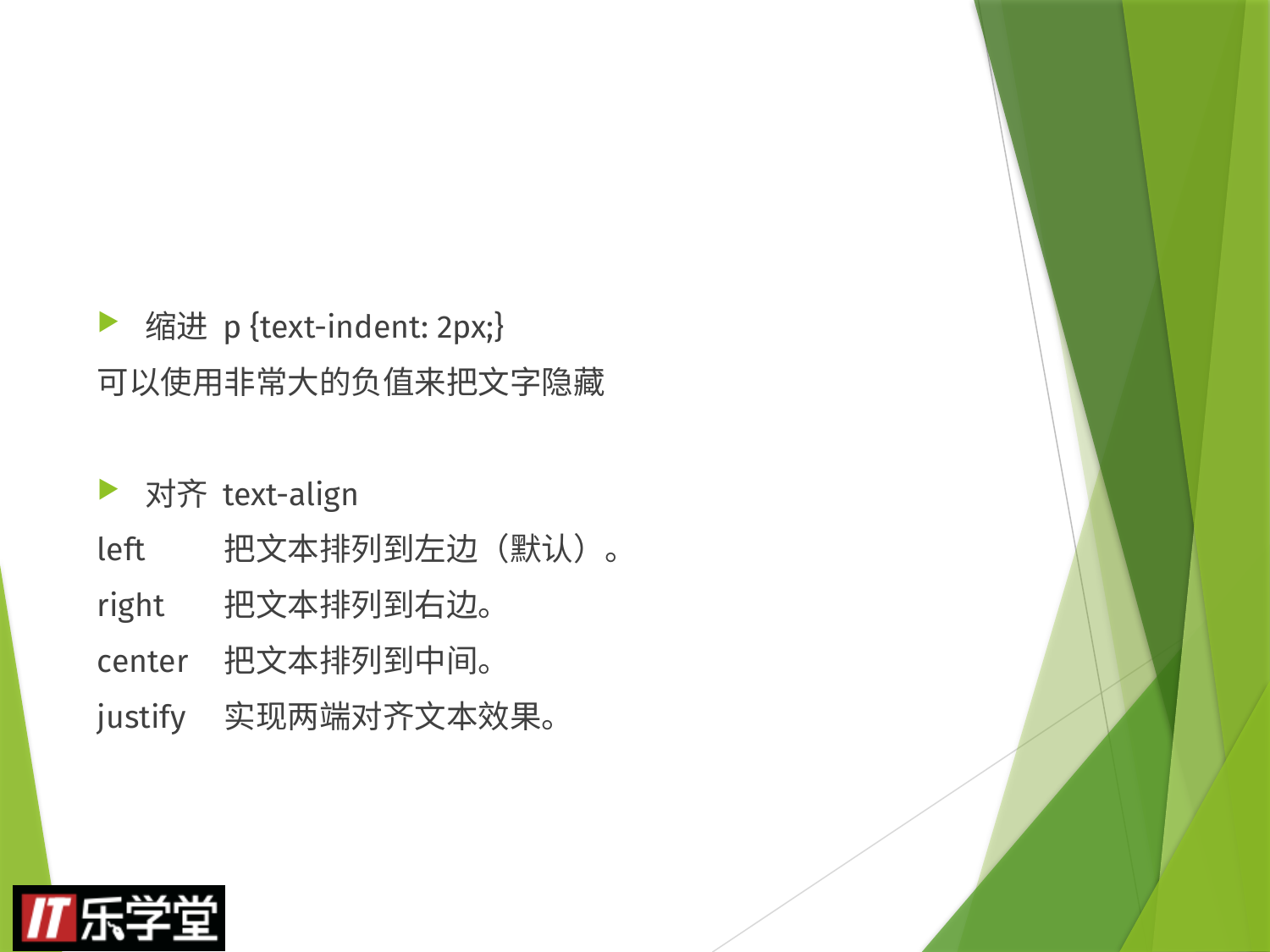

#
缩进 p {text-indent: 2px;}
可以使用非常大的负值来把文字隐藏

对齐 text-align
left	把文本排列到左边（默认）。
right	把文本排列到右边。
center	把文本排列到中间。
justify	实现两端对齐文本效果。